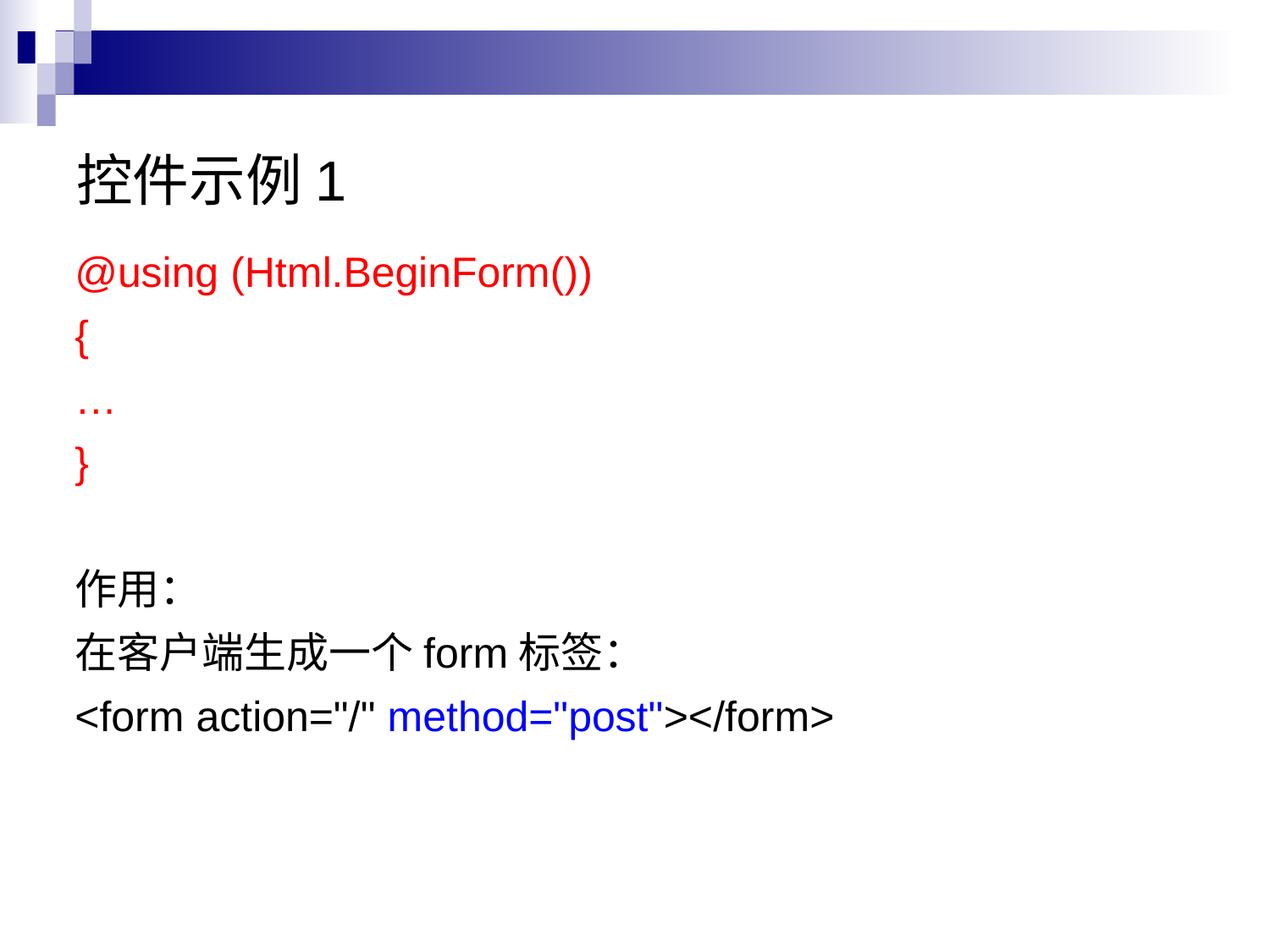

控件示例1
@using (Html.BeginForm())
{
…
}

作用：
在客户端生成一个form标签：
<form action="/" method="post"></form>